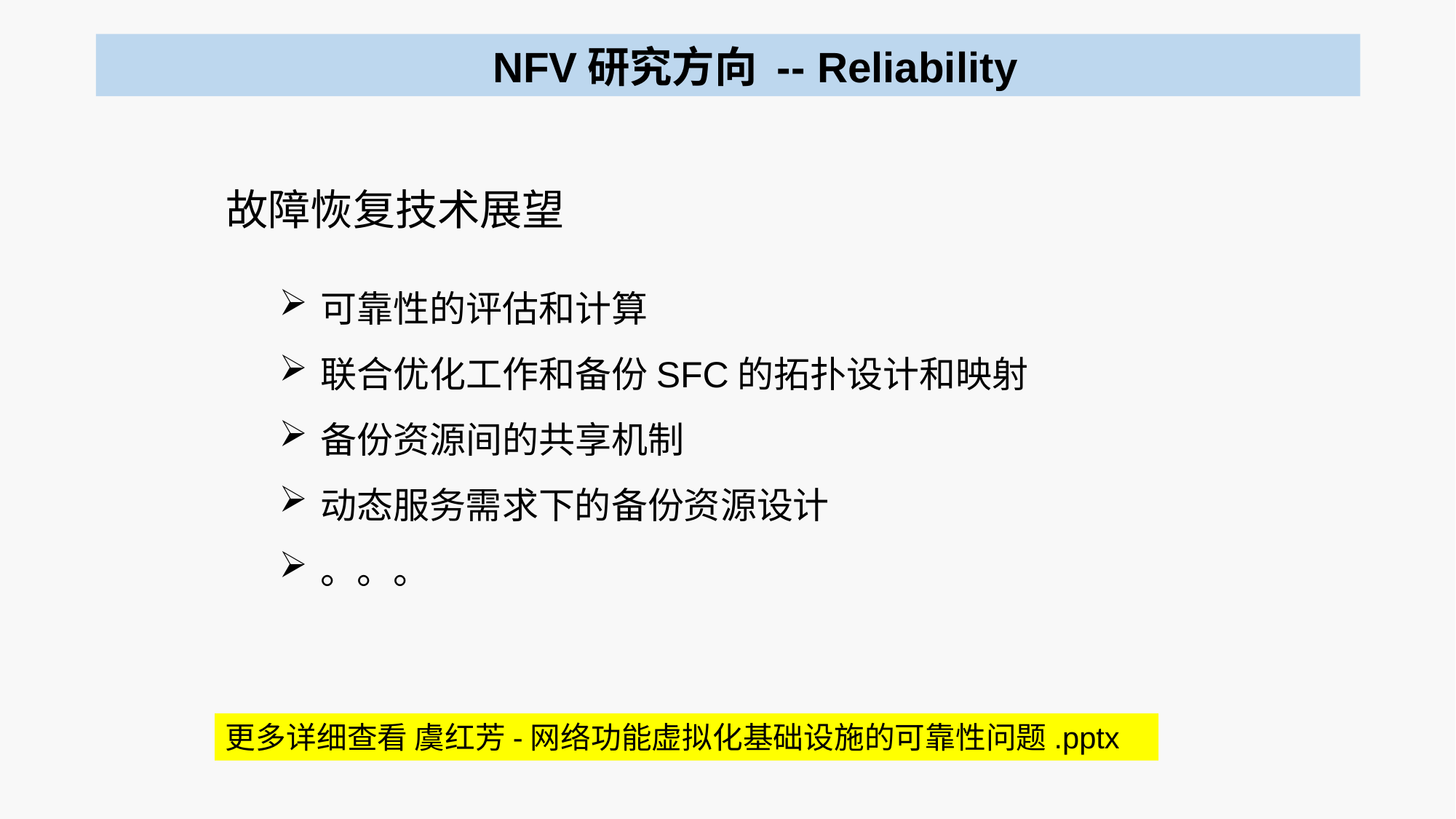

NFV研究方向 -- Reliability
# 故障恢复技术展望
可靠性的评估和计算
联合优化工作和备份SFC的拓扑设计和映射
备份资源间的共享机制
动态服务需求下的备份资源设计
。。。
更多详细查看 虞红芳-网络功能虚拟化基础设施的可靠性问题.pptx